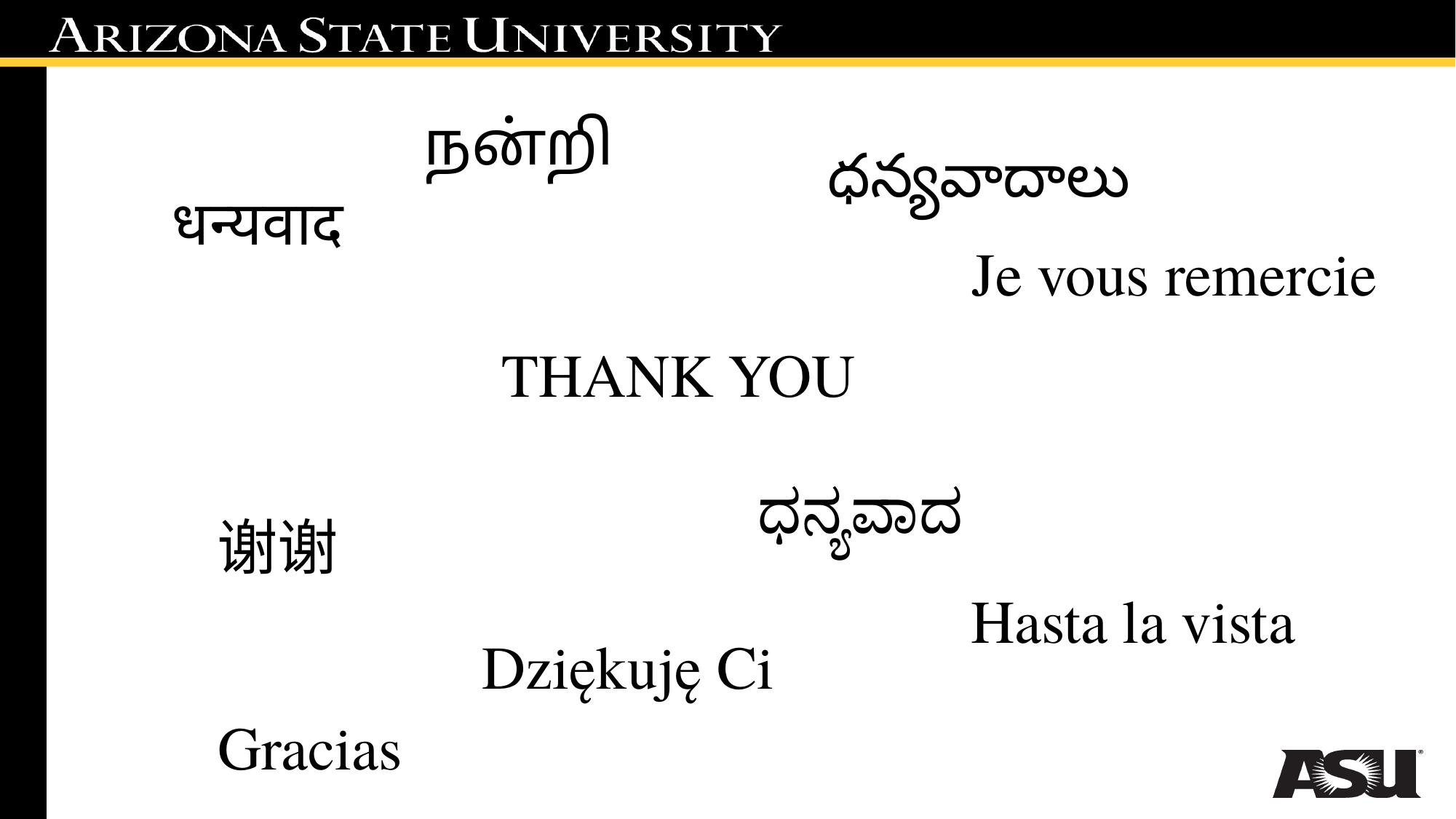

நன்றி
ధన్యవాదాలు
धन्यवाद
Je vous remercie
THANK YOU
ಧನ್ಯವಾದ
谢谢
Hasta la vista
Dziękuję Ci
Gracias